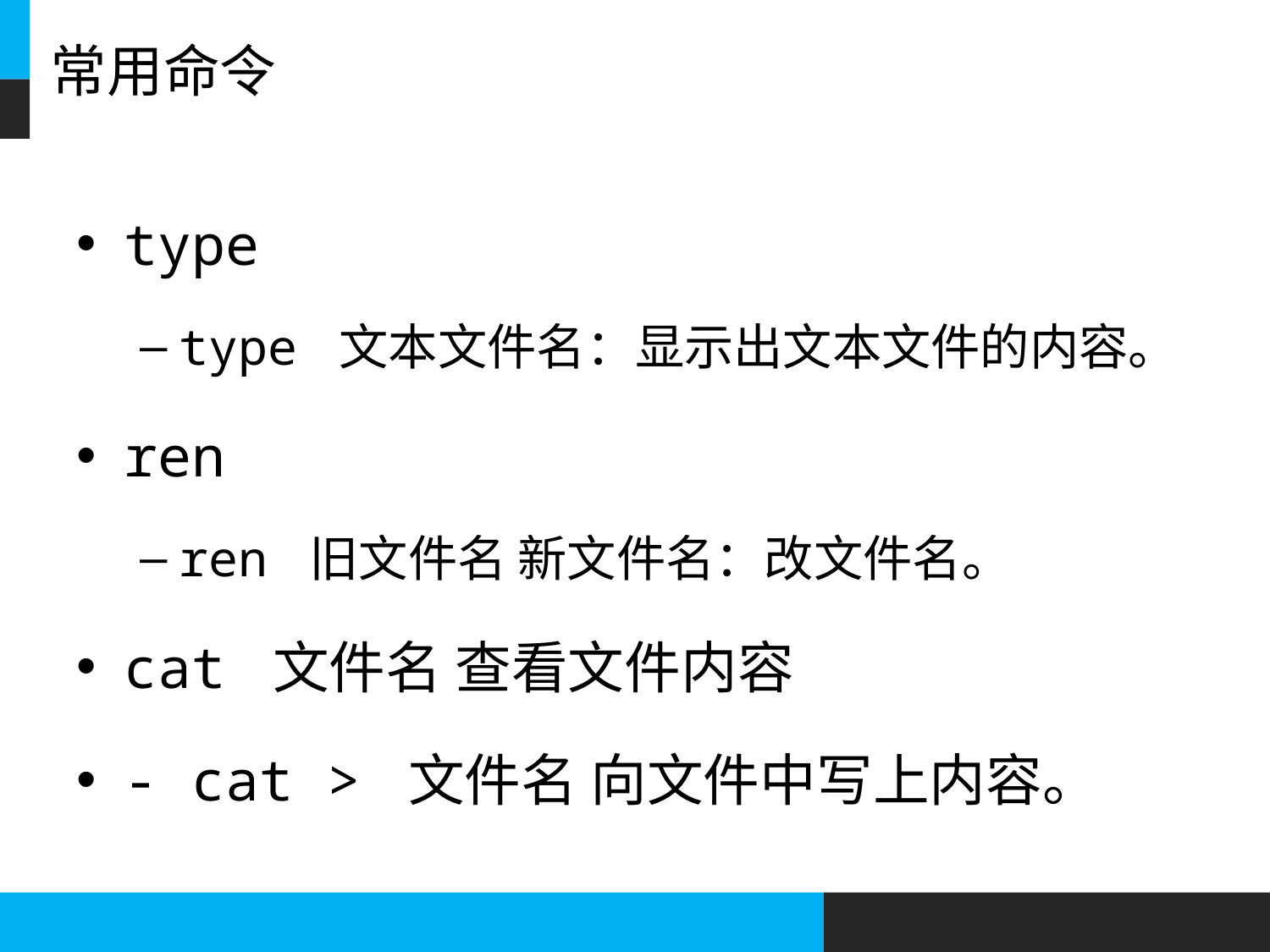

# 常用命令
type
type 文本文件名：显示出文本文件的内容。
ren
ren 旧文件名 新文件名：改文件名。
cat 文件名 查看文件内容
- cat > 文件名 向文件中写上内容。